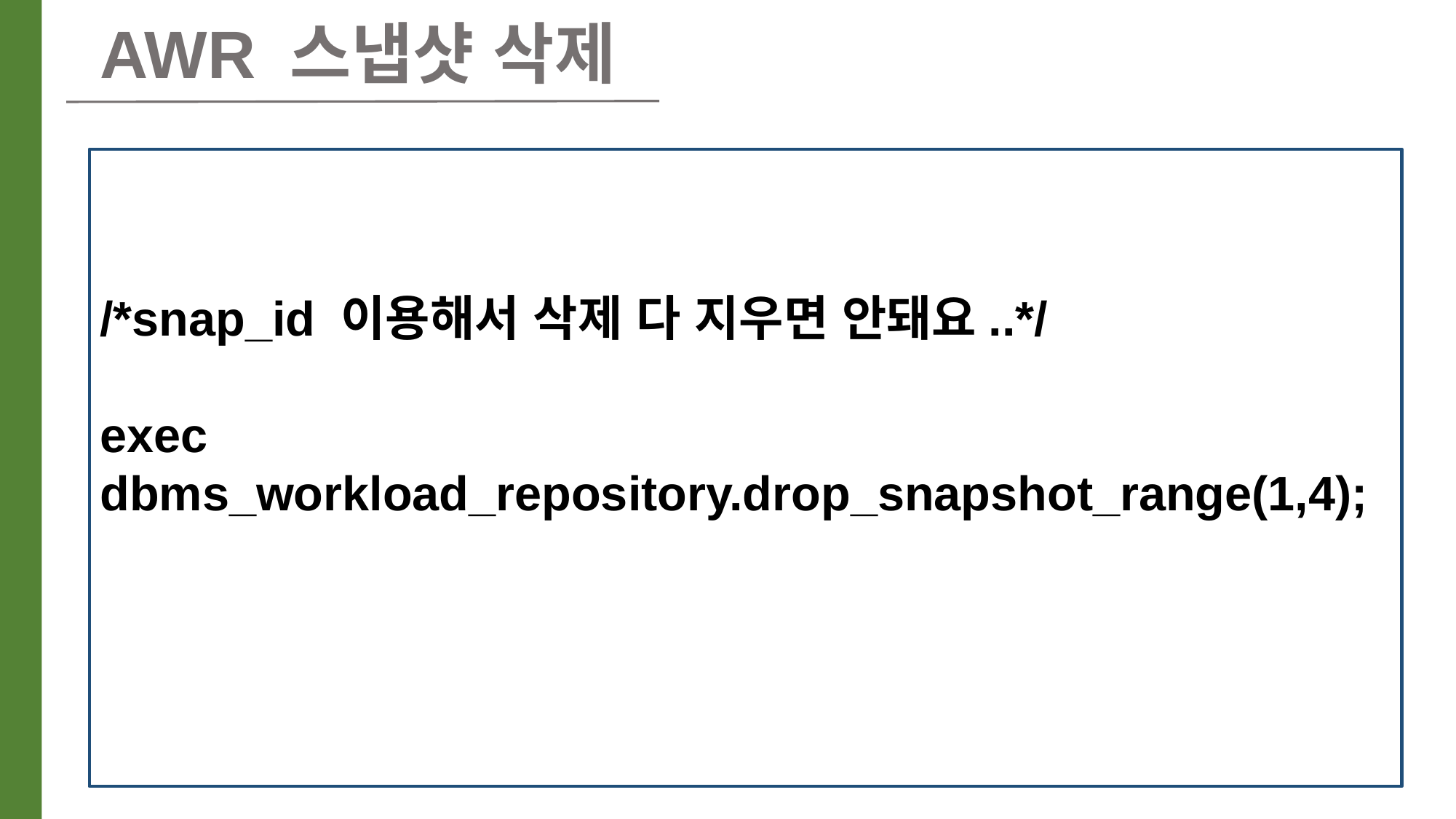

AWR 스냅샷 삭제

/*snap_id 이용해서 삭제 다 지우면 안돼요..*/

exec    dbms_workload_repository.drop_snapshot_range(1,4);